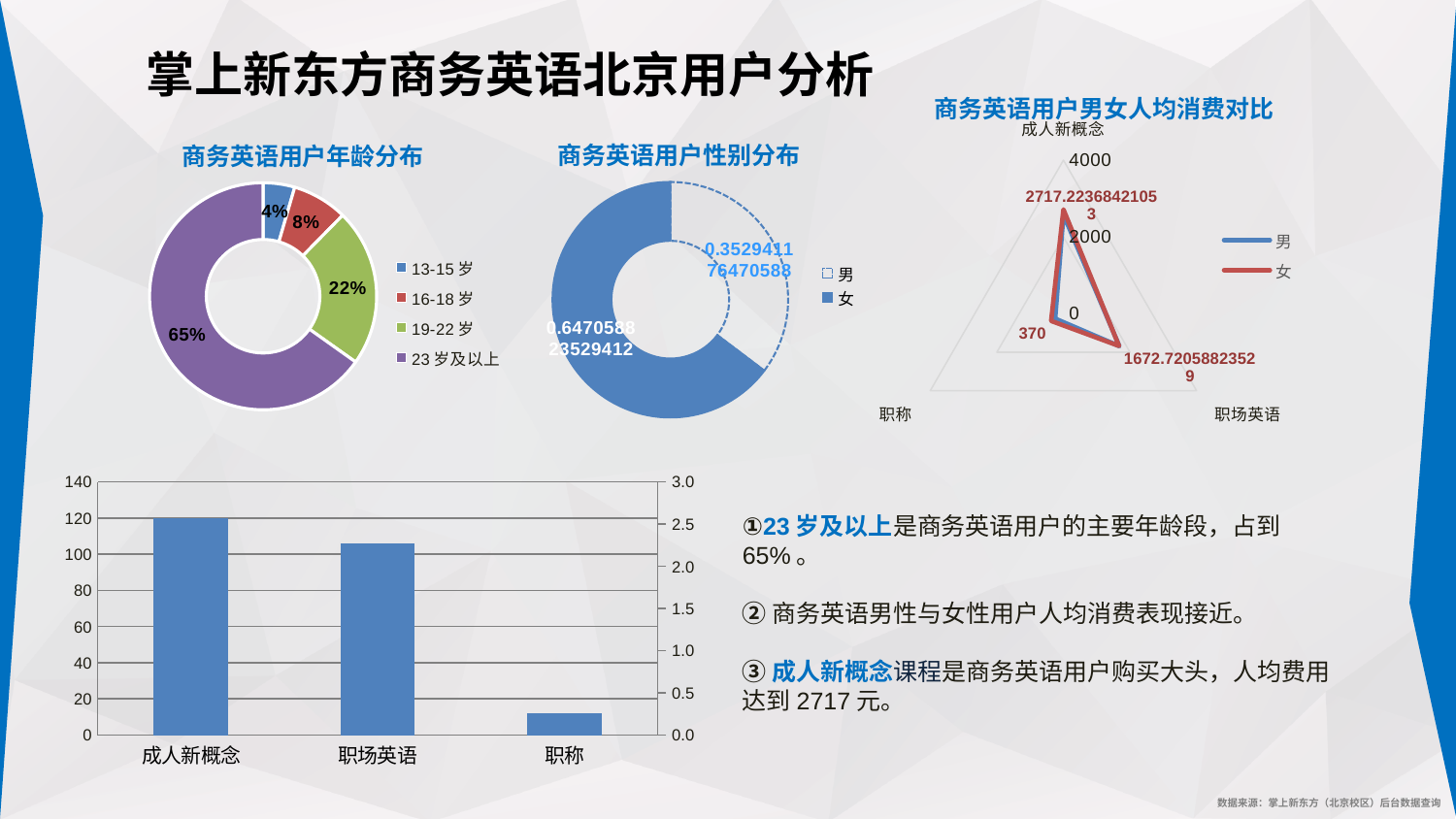

掌上新东方商务英语北京用户分析

### Chart: 商务英语用户男女人均消费对比

| Category | 男 | 女 |
|---|---|---|
| 成人新概念 | 2586.18181818182 | 2717.22368421053 |
| 职场英语 | 1680.89473684211 | 1672.72058823529 |
| 职称 | 250.0 | 370.0 |

### Chart: 商务英语用户年龄分布

| Category |  |
|---|---|
| 13-15岁 | 0.0449438202247191 |
| 16-18岁 | 0.0786516853932584 |
| 19-22岁 | 0.224719101123595 |
| 23岁及以上 | 0.651685393258427 |

### Chart: 商务英语用户性别分布

| Category | 548 833 |
|---|---|
| 男 | 0.352941176470588 |
| 女 | 0.647058823529412 |
①23岁及以上是商务英语用户的主要年龄段，占到65%。

②商务英语男性与女性用户人均消费表现接近。

③成人新概念课程是商务英语用户购买大头，人均费用达到2717元。

### Chart

| Category | 频率 | 百分比 |
|---|---|---|
| 成人新概念 | 120.0 | 2.67498885421311 |
| 职场英语 | 106.0 | 2.36290682122158 |
| 职称 | 12.0 | 0.267498885421311 |